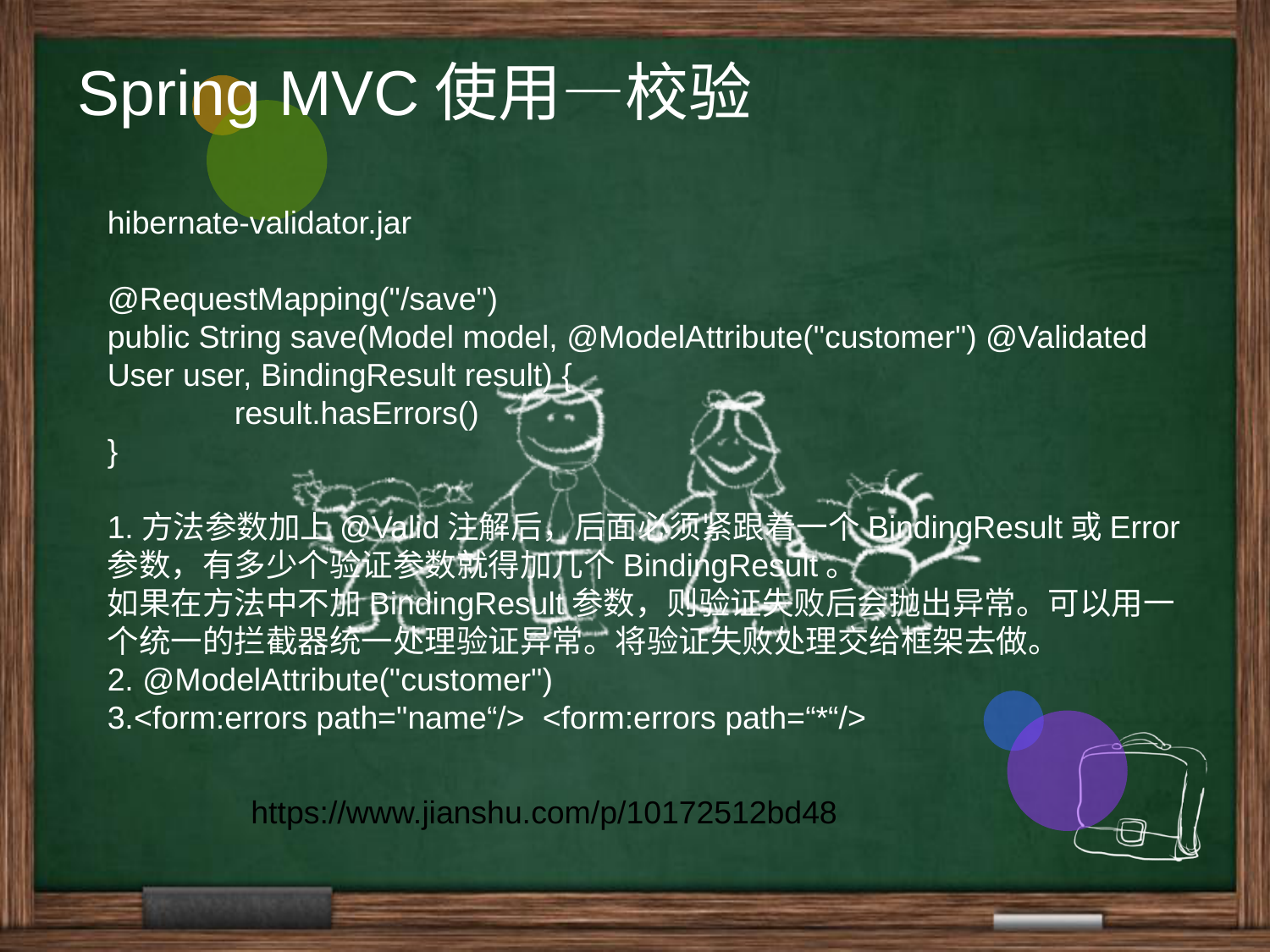

Spring MVC使用—校验
hibernate-validator.jar

@RequestMapping("/save")
public String save(Model model, @ModelAttribute("customer") @Validated User user, BindingResult result) {
	result.hasErrors()
}

1.方法参数加上@Valid注解后，后面必须紧跟着一个BindingResult或Error参数，有多少个验证参数就得加几个BindingResult。
如果在方法中不加BindingResult参数，则验证失败后会抛出异常。可以用一个统一的拦截器统一处理验证异常。将验证失败处理交给框架去做。
2. @ModelAttribute("customer")
3.<form:errors path="name“/>  <form:errors path=“*“/>
https://www.jianshu.com/p/10172512bd48